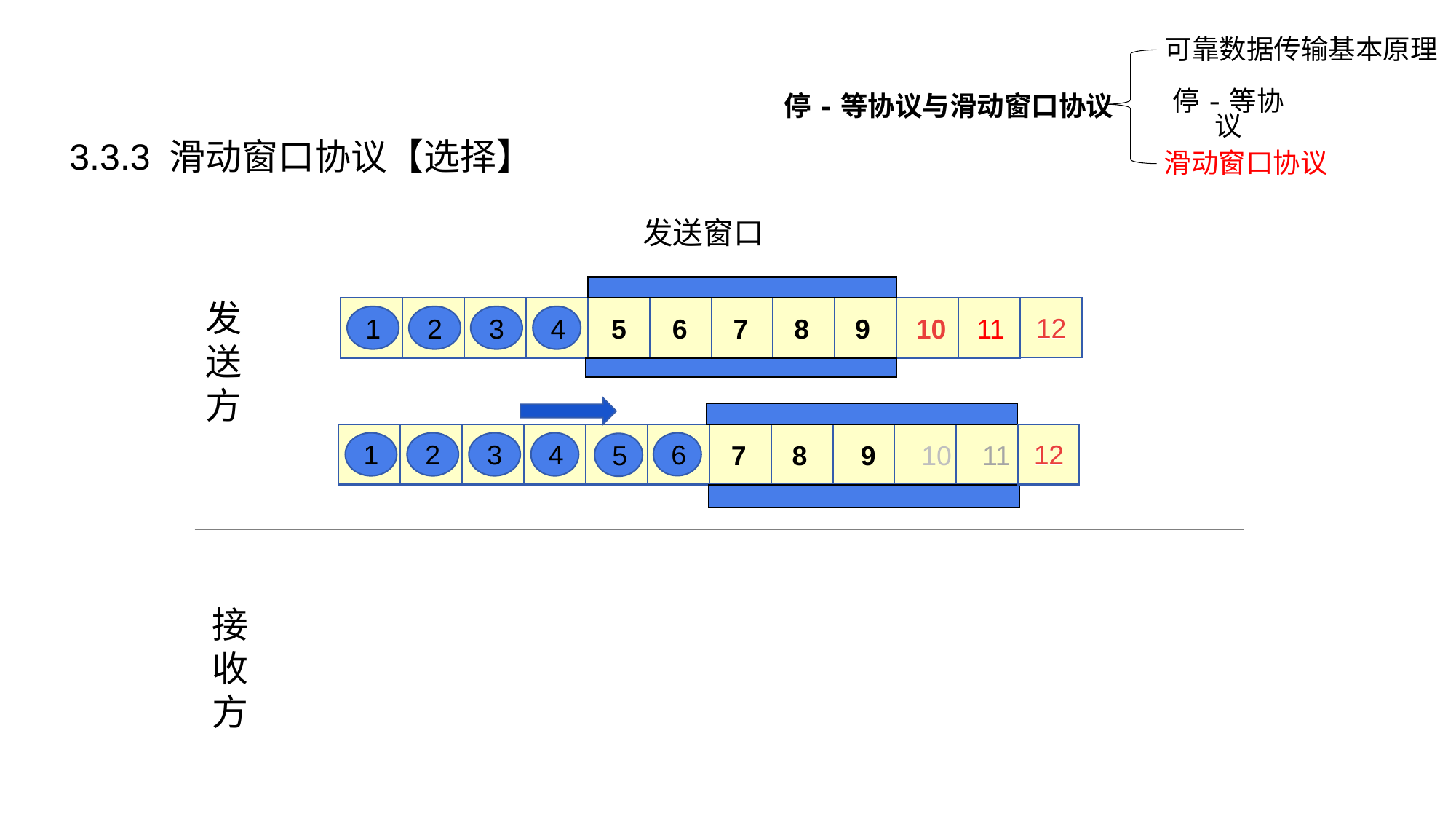

可靠数据传输基本原理

停-等协议与滑动窗口协议
停-等协议
滑动窗口协议
3.3.3 滑动窗口协议【选择】
发送窗口

发送方
12

3

12
1
1      2       3      4      5      6      7      8      9      10    11
2
3
4

3

12
12
1
1      2       3      4      5      6      7      8       9      10    11
2
3
4
6
5

接收方